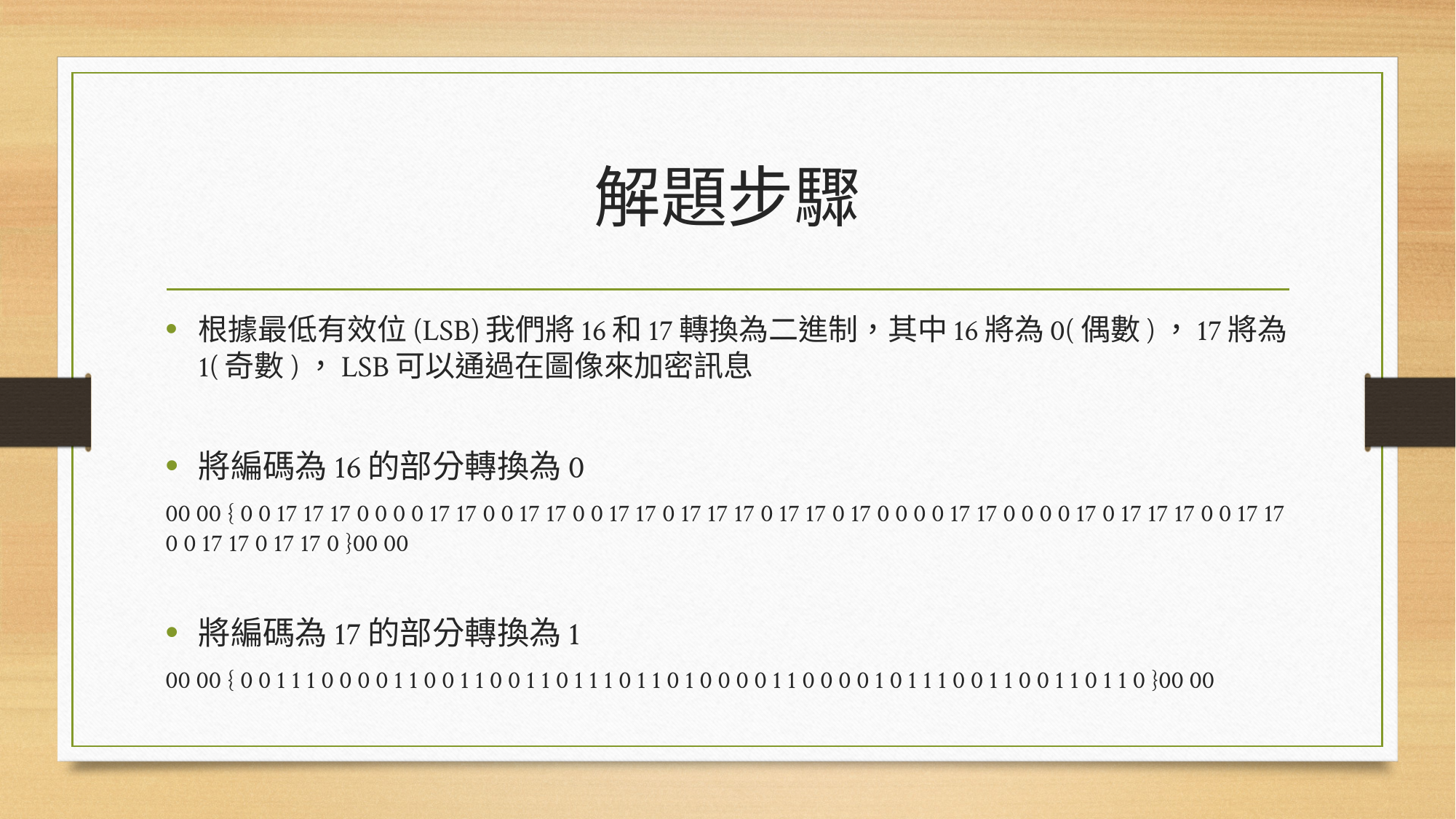

# 解題步驟
根據最低有效位(LSB)我們將16和17轉換為二進制，其中16將為0(偶數)，17將為1(奇數)，LSB可以通過在圖像來加密訊息

將編碼為16的部分轉換為0
00 00 { 0 0 17 17 17 0 0 0 0 17 17 0 0 17 17 0 0 17 17 0 17 17 17 0 17 17 0 17 0 0 0 0 17 17 0 0 0 0 17 0 17 17 17 0 0 17 17 0 0 17 17 0 17 17 0 }00 00

將編碼為17的部分轉換為1
00 00 { 0 0 1 1 1 0 0 0 0 1 1 0 0 1 1 0 0 1 1 0 1 1 1 0 1 1 0 1 0 0 0 0 1 1 0 0 0 0 1 0 1 1 1 0 0 1 1 0 0 1 1 0 1 1 0 }00 00